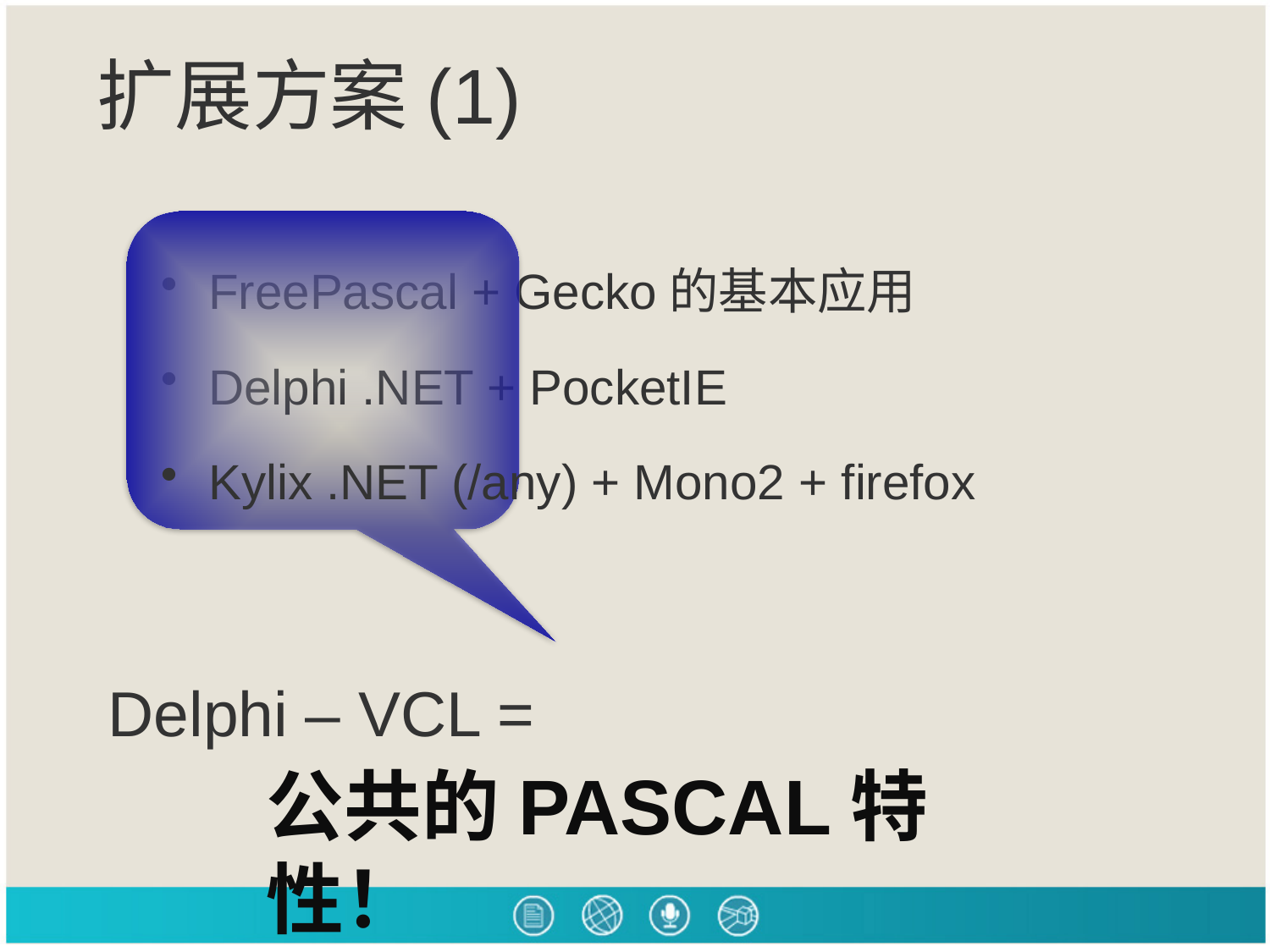

# 扩展方案(1)

FreePascal + Gecko的基本应用
Delphi .NET + PocketIE
Kylix .NET (/any) + Mono2 + firefox
Delphi – VCL =
公共的Pascal特性！